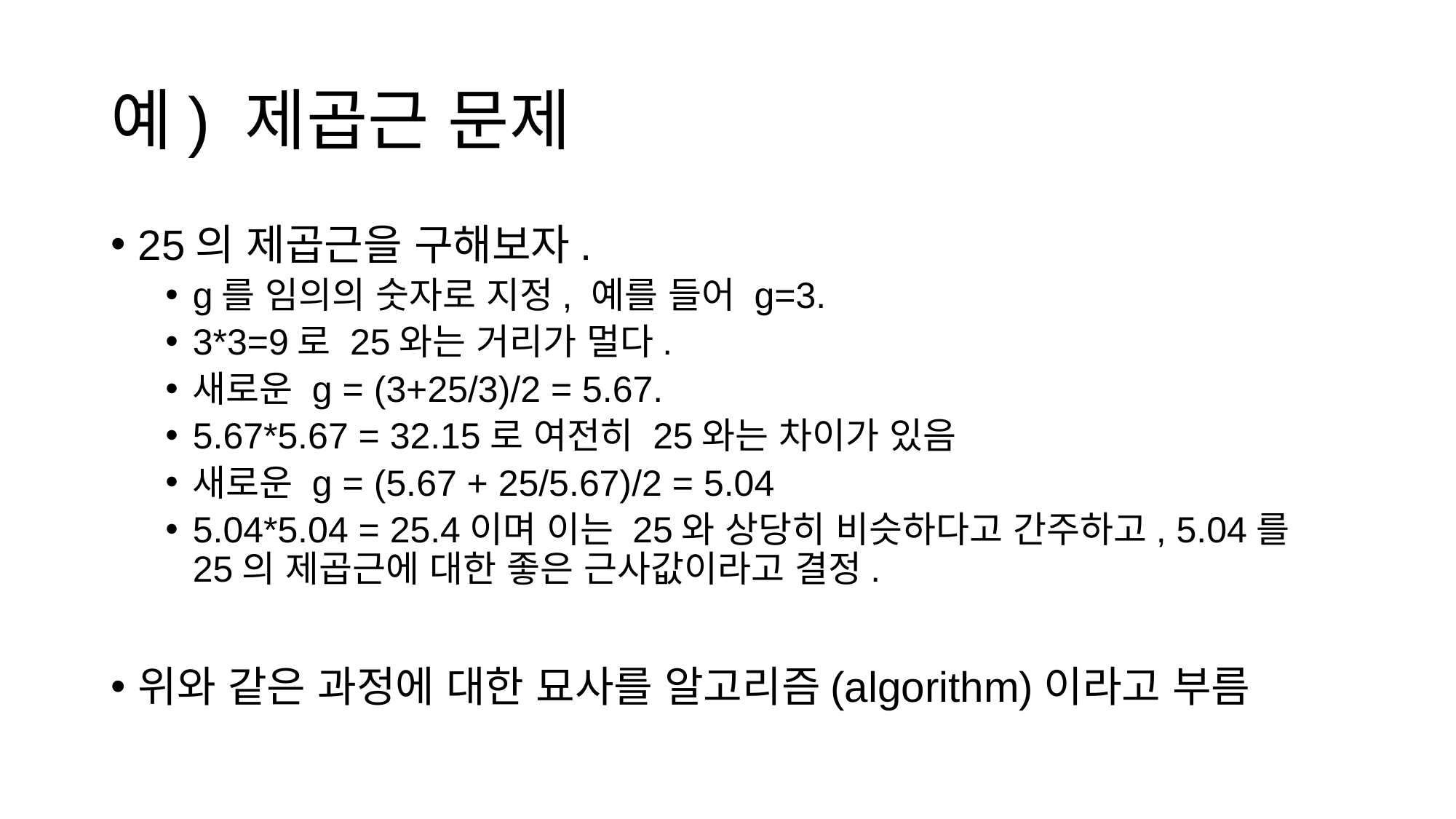

# 예) 제곱근 문제
25의 제곱근을 구해보자.
g를 임의의 숫자로 지정, 예를 들어 g=3.
3*3=9로 25와는 거리가 멀다.
새로운 g = (3+25/3)/2 = 5.67.
5.67*5.67 = 32.15로 여전히 25와는 차이가 있음
새로운 g = (5.67 + 25/5.67)/2 = 5.04
5.04*5.04 = 25.4이며 이는 25와 상당히 비슷하다고 간주하고, 5.04를 25의 제곱근에 대한 좋은 근사값이라고 결정.

위와 같은 과정에 대한 묘사를 알고리즘(algorithm)이라고 부름